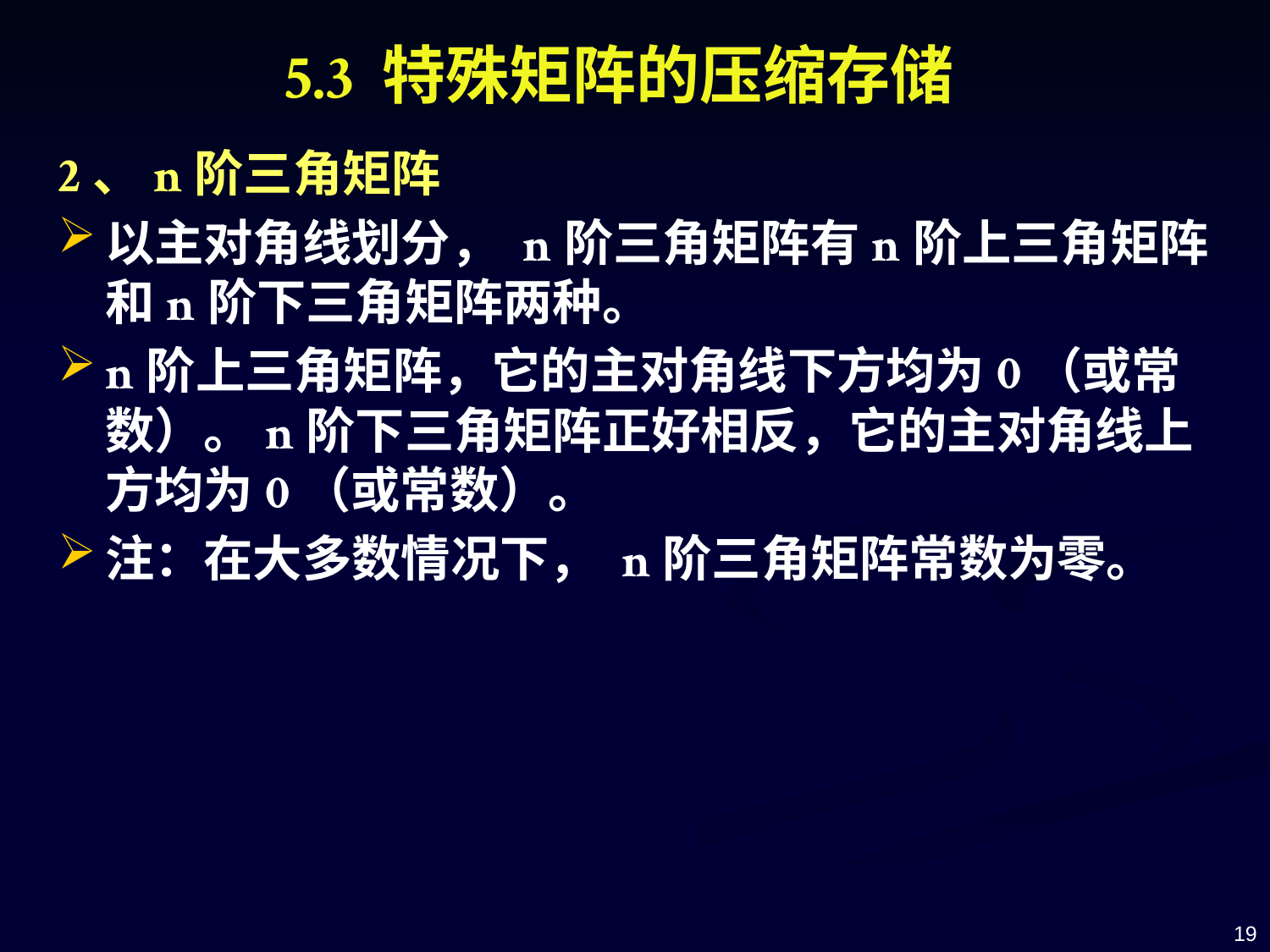

5.3 特殊矩阵的压缩存储
2、n阶三角矩阵
以主对角线划分， n阶三角矩阵有n阶上三角矩阵和n阶下三角矩阵两种。
n阶上三角矩阵，它的主对角线下方均为0（或常数）。n阶下三角矩阵正好相反，它的主对角线上方均为0（或常数）。
注：在大多数情况下， n阶三角矩阵常数为零。

19